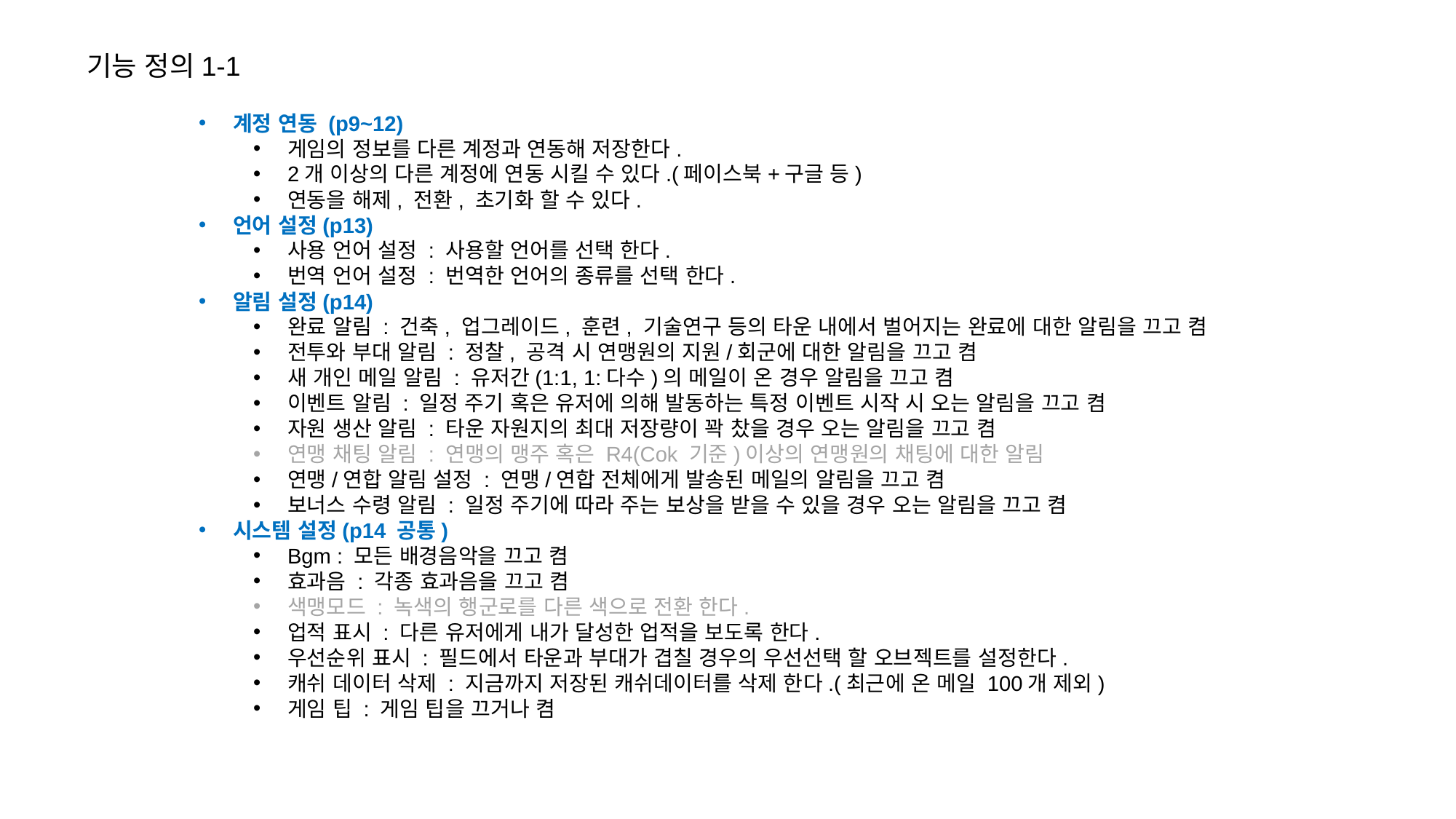

기능 정의1-1
계정 연동 (p9~12)
게임의 정보를 다른 계정과 연동해 저장한다.
2개 이상의 다른 계정에 연동 시킬 수 있다.(페이스북+구글 등)
연동을 해제, 전환, 초기화 할 수 있다.
언어 설정(p13)
사용 언어 설정 : 사용할 언어를 선택 한다.
번역 언어 설정 : 번역한 언어의 종류를 선택 한다.
알림 설정(p14)
완료 알림 : 건축, 업그레이드, 훈련, 기술연구 등의 타운 내에서 벌어지는 완료에 대한 알림을 끄고 켬
전투와 부대 알림 : 정찰, 공격 시 연맹원의 지원/회군에 대한 알림을 끄고 켬
새 개인 메일 알림 : 유저간(1:1, 1:다수)의 메일이 온 경우 알림을 끄고 켬
이벤트 알림 : 일정 주기 혹은 유저에 의해 발동하는 특정 이벤트 시작 시 오는 알림을 끄고 켬
자원 생산 알림 : 타운 자원지의 최대 저장량이 꽉 찼을 경우 오는 알림을 끄고 켬
연맹 채팅 알림 : 연맹의 맹주 혹은 R4(Cok 기준)이상의 연맹원의 채팅에 대한 알림
연맹/연합 알림 설정 : 연맹/연합 전체에게 발송된 메일의 알림을 끄고 켬
보너스 수령 알림 : 일정 주기에 따라 주는 보상을 받을 수 있을 경우 오는 알림을 끄고 켬
시스템 설정(p14 공통)
Bgm : 모든 배경음악을 끄고 켬
효과음 : 각종 효과음을 끄고 켬
색맹모드 : 녹색의 행군로를 다른 색으로 전환 한다.
업적 표시 : 다른 유저에게 내가 달성한 업적을 보도록 한다.
우선순위 표시 : 필드에서 타운과 부대가 겹칠 경우의 우선선택 할 오브젝트를 설정한다.
캐쉬 데이터 삭제 : 지금까지 저장된 캐쉬데이터를 삭제 한다.(최근에 온 메일 100개 제외)
게임 팁 : 게임 팁을 끄거나 켬